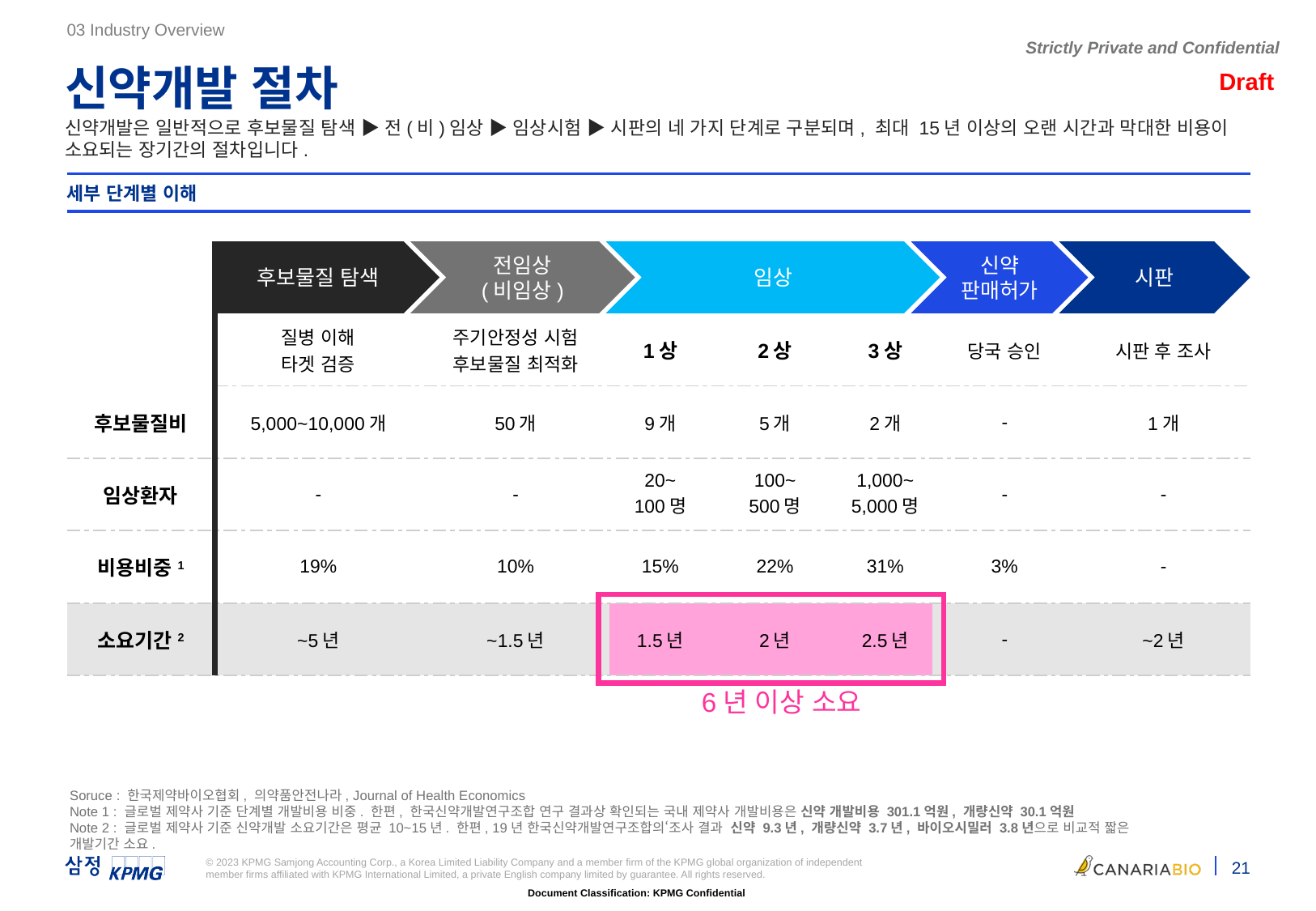

|  |
| --- |
03 Industry Overview

신약개발 절차
신약개발은 일반적으로 후보물질 탐색 ▶ 전(비)임상 ▶ 임상시험 ▶ 시판의 네 가지 단계로 구분되며, 최대 15년 이상의 오랜 시간과 막대한 비용이 소요되는 장기간의 절차입니다.

세부 단계별 이해
후보물질 탐색
전임상
(비임상)
임상
신약
판매허가
시판
|  | 질병 이해 타겟 검증 | 주기안정성 시험 후보물질 최적화 | 1상 | 2상 | 3상 | 당국 승인 | 시판 후 조사 |
| --- | --- | --- | --- | --- | --- | --- | --- |
| 후보물질비 | 5,000~10,000개 | 50개 | 9개 | 5개 | 2개 | - | 1개 |
| 임상환자 | - | - | 20~ 100명 | 100~ 500명 | 1,000~ 5,000명 | - | - |
| 비용비중1 | 19% | 10% | 15% | 22% | 31% | 3% | - |
| 소요기간2 | ~5년 | ~1.5년 | 1.5년 | 2년 | 2.5년 | - | ~2년 |

6년 이상 소요
Soruce : 한국제약바이오협회, 의약품안전나라, Journal of Health Economics
Note 1 : 글로벌 제약사 기준 단계별 개발비용 비중. 한편, 한국신약개발연구조합 연구 결과상 확인되는 국내 제약사 개발비용은 신약 개발비용 301.1억원, 개량신약 30.1억원
Note 2 : 글로벌 제약사 기준 신약개발 소요기간은 평균 10~15년. 한편, 19년 한국신약개발연구조합의‘조사 결과  신약 9.3년, 개량신약 3.7년, 바이오시밀러 3.8년으로 비교적 짧은 개발기간 소요.